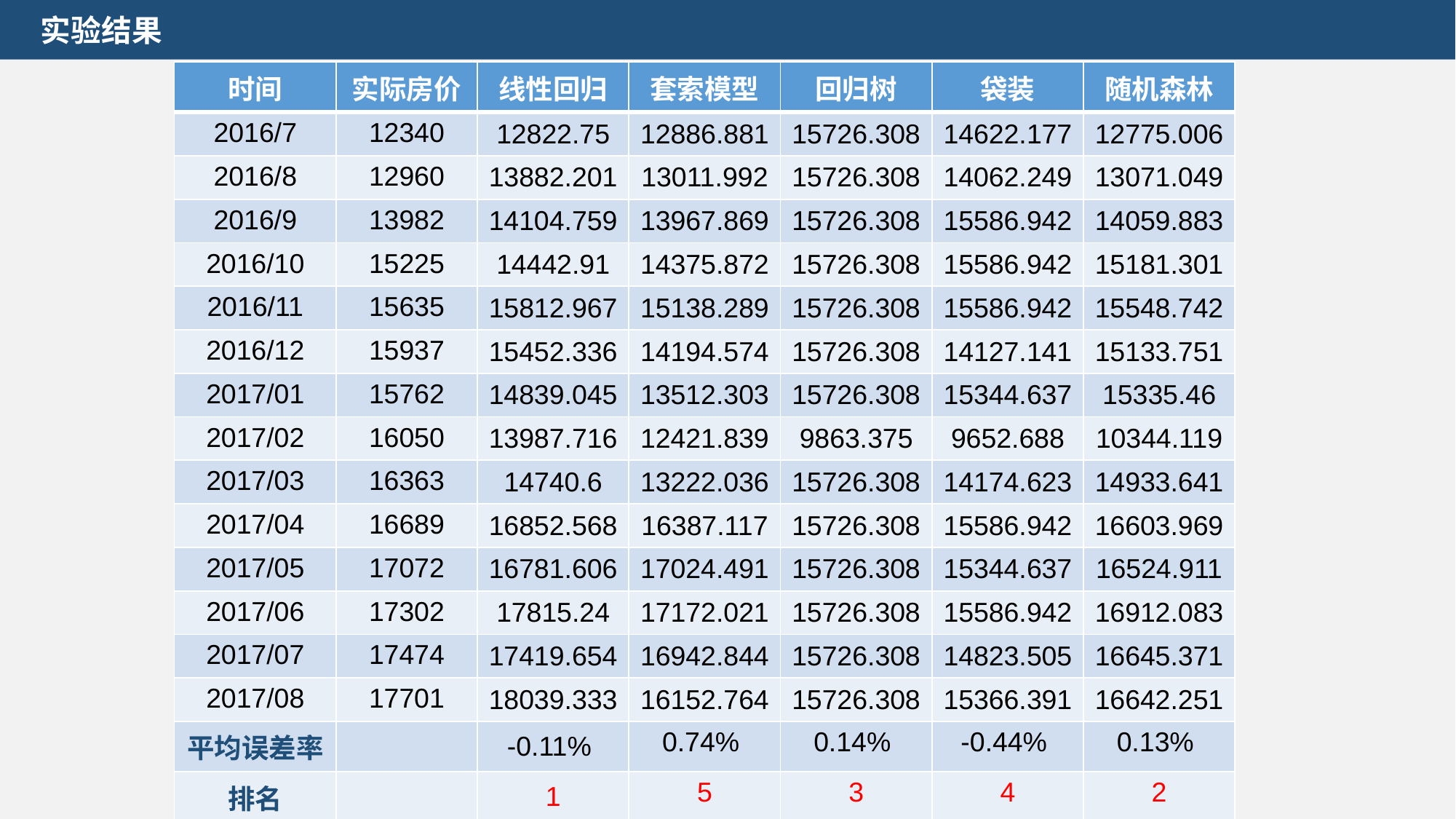

实验结果

| 时间 | 实际房价 | 线性回归 | 套索模型 | 回归树 | 袋装 | 随机森林 |
| --- | --- | --- | --- | --- | --- | --- |
| 2016/7 | 12340 | 12822.75 | 12886.881 | 15726.308 | 14622.177 | 12775.006 |
| 2016/8 | 12960 | 13882.201 | 13011.992 | 15726.308 | 14062.249 | 13071.049 |
| 2016/9 | 13982 | 14104.759 | 13967.869 | 15726.308 | 15586.942 | 14059.883 |
| 2016/10 | 15225 | 14442.91 | 14375.872 | 15726.308 | 15586.942 | 15181.301 |
| 2016/11 | 15635 | 15812.967 | 15138.289 | 15726.308 | 15586.942 | 15548.742 |
| 2016/12 | 15937 | 15452.336 | 14194.574 | 15726.308 | 14127.141 | 15133.751 |
| 2017/01 | 15762 | 14839.045 | 13512.303 | 15726.308 | 15344.637 | 15335.46 |
| 2017/02 | 16050 | 13987.716 | 12421.839 | 9863.375 | 9652.688 | 10344.119 |
| 2017/03 | 16363 | 14740.6 | 13222.036 | 15726.308 | 14174.623 | 14933.641 |
| 2017/04 | 16689 | 16852.568 | 16387.117 | 15726.308 | 15586.942 | 16603.969 |
| 2017/05 | 17072 | 16781.606 | 17024.491 | 15726.308 | 15344.637 | 16524.911 |
| 2017/06 | 17302 | 17815.24 | 17172.021 | 15726.308 | 15586.942 | 16912.083 |
| 2017/07 | 17474 | 17419.654 | 16942.844 | 15726.308 | 14823.505 | 16645.371 |
| 2017/08 | 17701 | 18039.333 | 16152.764 | 15726.308 | 15366.391 | 16642.251 |
| 平均误差率 |  | -0.11% | 0.74% | 0.14% | -0.44% | 0.13% |
| 排名 |  | 1 | 5 | 3 | 4 | 2 |